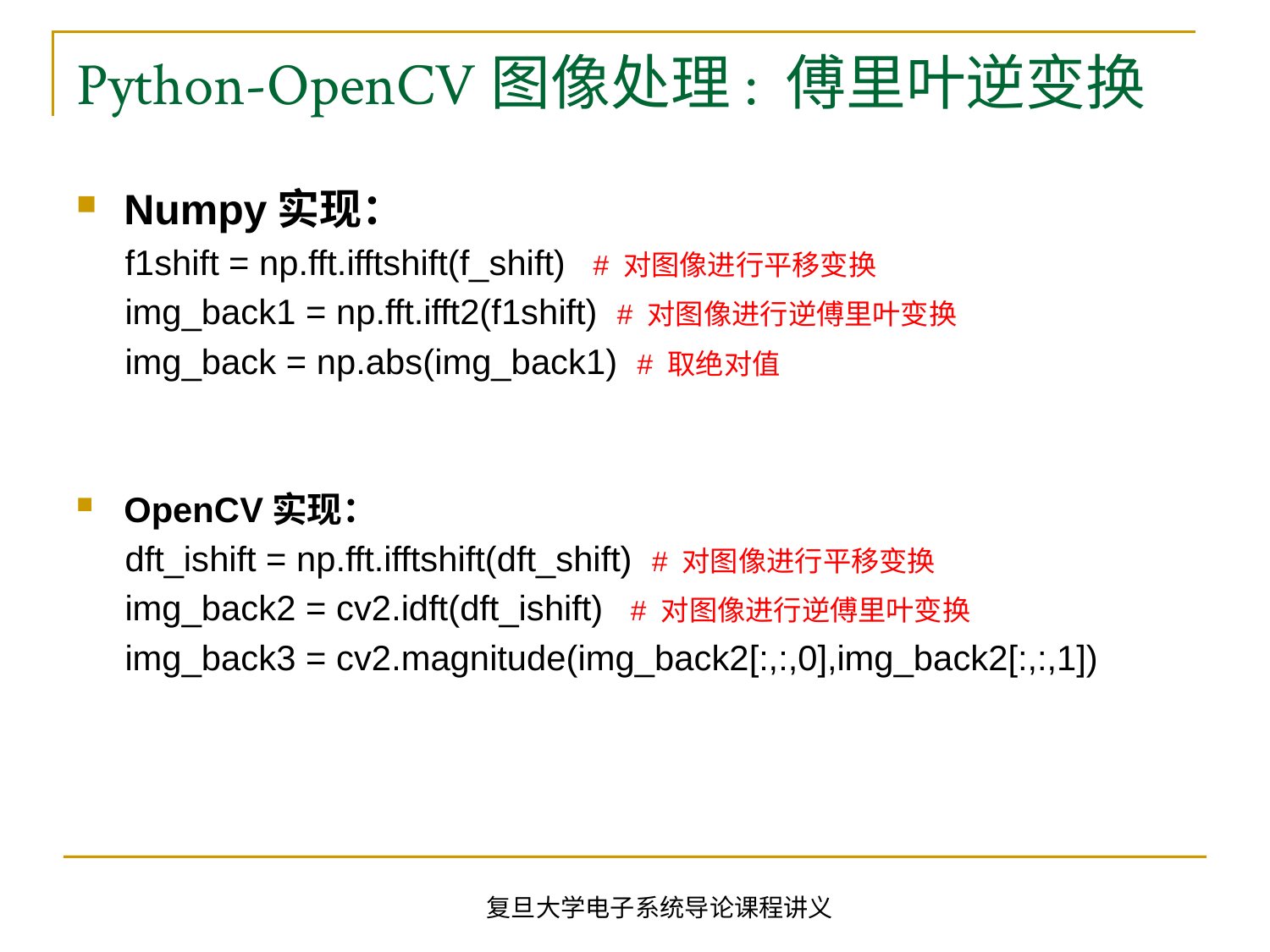

# Python-OpenCV图像处理: 傅里叶逆变换
Numpy实现：
     f1shift = np.fft.ifftshift(f_shift)   # 对图像进行平移变换
     img_back1 = np.fft.ifft2(f1shift)  # 对图像进行逆傅里叶变换
     img_back = np.abs(img_back1)  # 取绝对值

OpenCV实现：
     dft_ishift = np.fft.ifftshift(dft_shift)  # 对图像进行平移变换
     img_back2 = cv2.idft(dft_ishift)   # 对图像进行逆傅里叶变换
     img_back3 = cv2.magnitude(img_back2[:,:,0],img_back2[:,:,1])